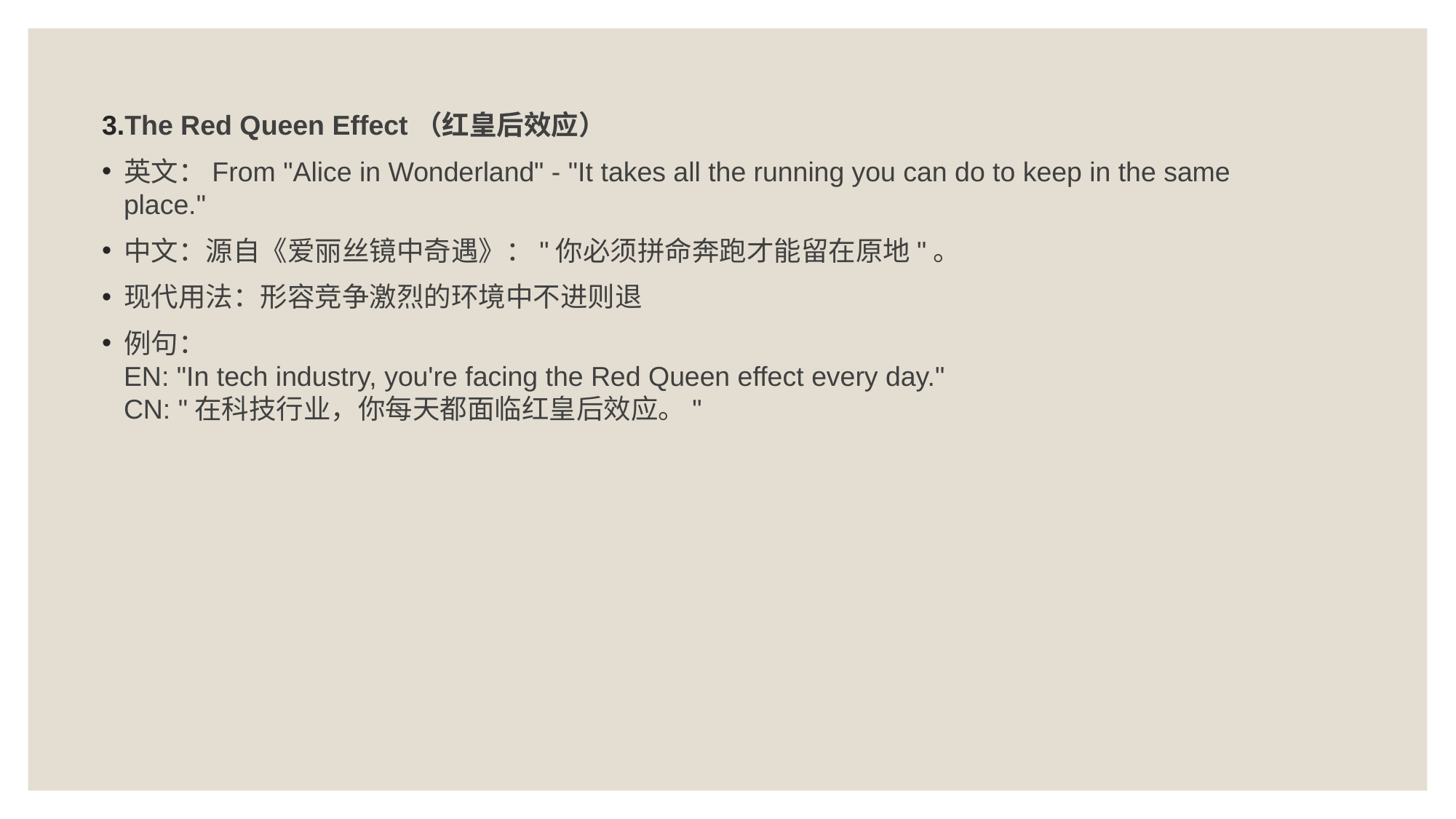

#
The Red Queen Effect（红皇后效应）
英文：From "Alice in Wonderland" - "It takes all the running you can do to keep in the same place."
中文：源自《爱丽丝镜中奇遇》："你必须拼命奔跑才能留在原地"。
现代用法：形容竞争激烈的环境中不进则退
例句：
EN: "In tech industry, you're facing the Red Queen effect every day."
CN: "在科技行业，你每天都面临红皇后效应。"